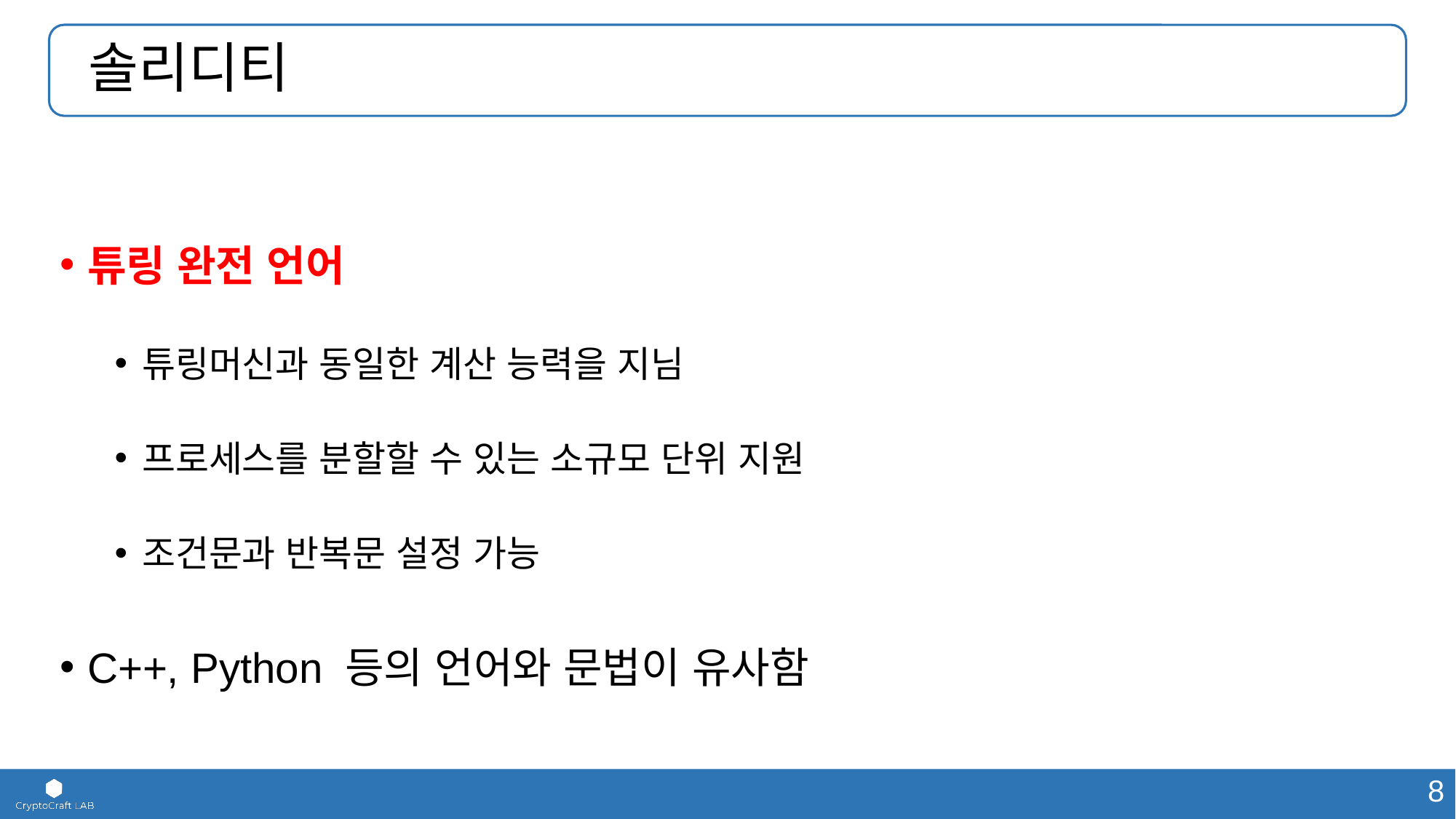

# 솔리디티
튜링 완전 언어
튜링머신과 동일한 계산 능력을 지님
프로세스를 분할할 수 있는 소규모 단위 지원
조건문과 반복문 설정 가능
C++, Python 등의 언어와 문법이 유사함